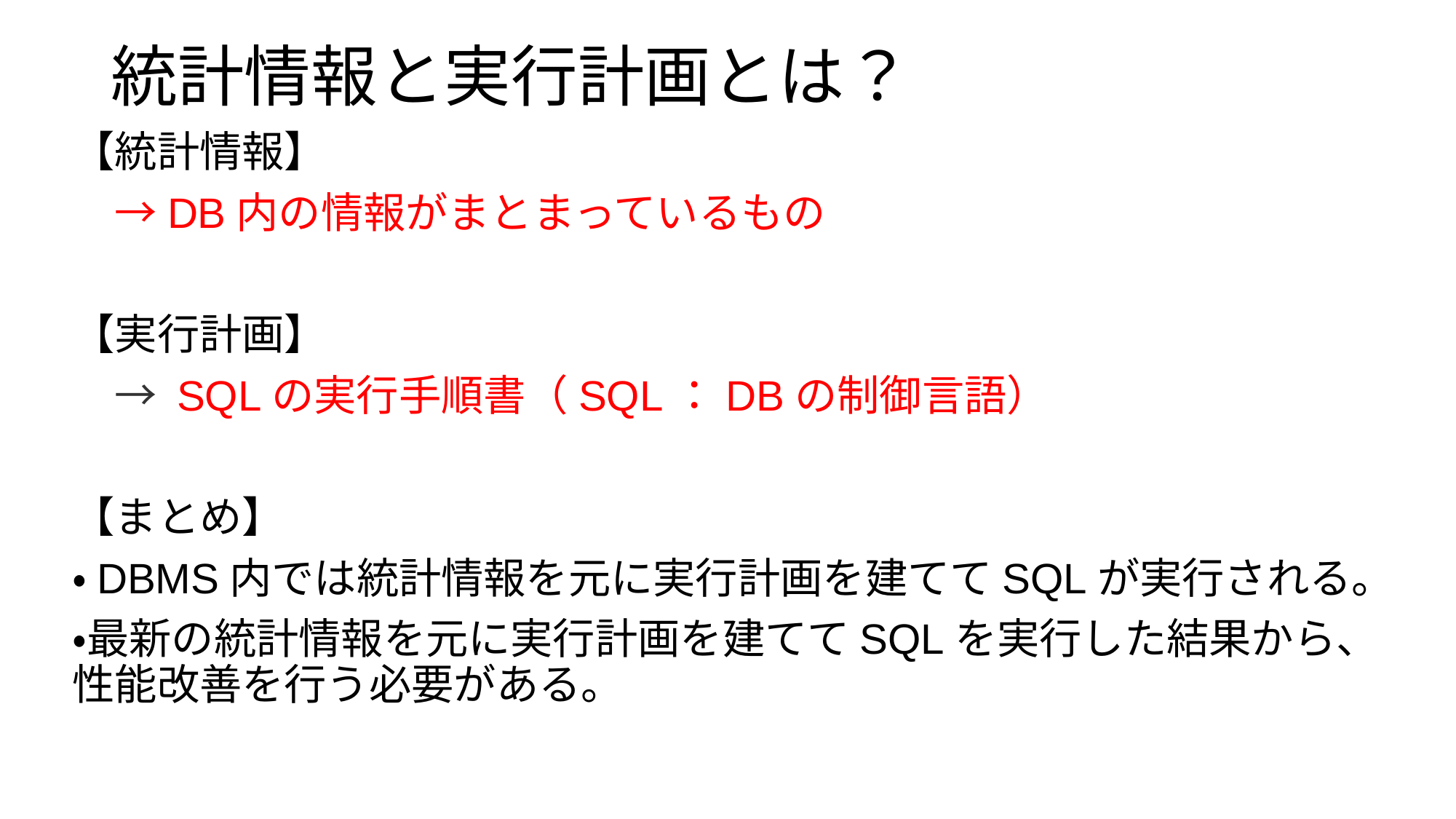

# 統計情報と実行計画とは？
【統計情報】
　→DB内の情報がまとまっているもの

【実行計画】
　→ SQLの実行手順書（SQL：DBの制御言語）

【まとめ】
・DBMS内では統計情報を元に実行計画を建ててSQLが実行される。
・最新の統計情報を元に実行計画を建ててSQLを実行した結果から、性能改善を行う必要がある。